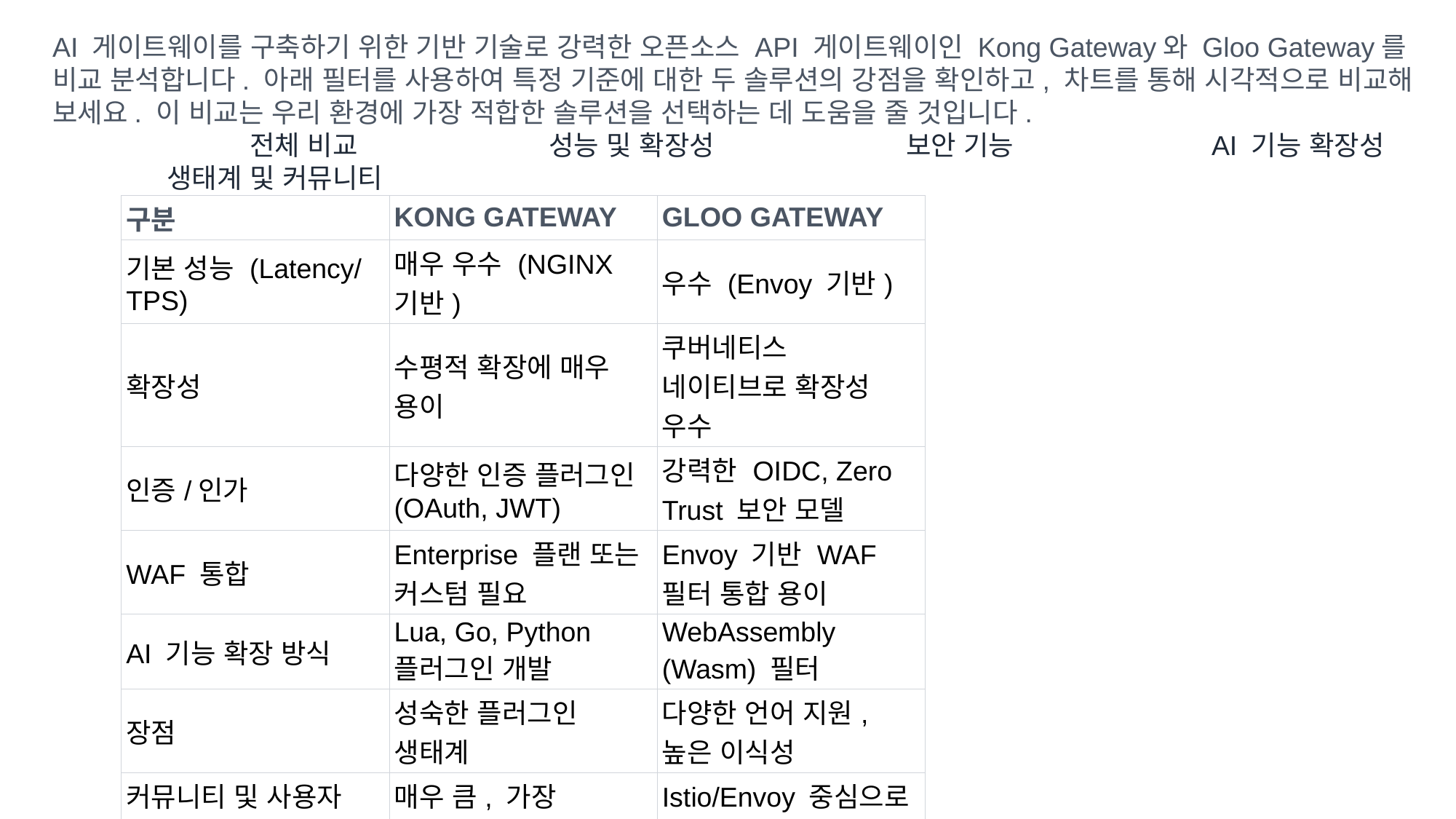

AI 게이트웨이를 구축하기 위한 기반 기술로 강력한 오픈소스 API 게이트웨이인 Kong Gateway와 Gloo Gateway를 비교 분석합니다. 아래 필터를 사용하여 특정 기준에 대한 두 솔루션의 강점을 확인하고, 차트를 통해 시각적으로 비교해 보세요. 이 비교는 우리 환경에 가장 적합한 솔루션을 선택하는 데 도움을 줄 것입니다.
                         전체 비교                         성능 및 확장성                         보안 기능                         AI 기능 확장성                         생태계 및 커뮤니티

| 구분 | Kong Gateway | Gloo Gateway |
| --- | --- | --- |
| 기본 성능 (Latency/TPS) | 매우 우수 (NGINX 기반) | 우수 (Envoy 기반) |
| 확장성 | 수평적 확장에 매우 용이 | 쿠버네티스 네이티브로 확장성 우수 |
| 인증/인가 | 다양한 인증 플러그인 (OAuth, JWT) | 강력한 OIDC, Zero Trust 보안 모델 |
| WAF 통합 | Enterprise 플랜 또는 커스텀 필요 | Envoy 기반 WAF 필터 통합 용이 |
| AI 기능 확장 방식 | Lua, Go, Python 플러그인 개발 | WebAssembly (Wasm) 필터 |
| 장점 | 성숙한 플러그인 생태계 | 다양한 언어 지원, 높은 이식성 |
| 커뮤니티 및 사용자 기반 | 매우 큼, 가장 대중적인 API GW | Istio/Envoy 중심으로 빠르게 성장 중 |
| 주요 사용 사례 | 전통적인 Microservice API 관리 | 클라우드 네이티브, 서비스 메시 환경 |